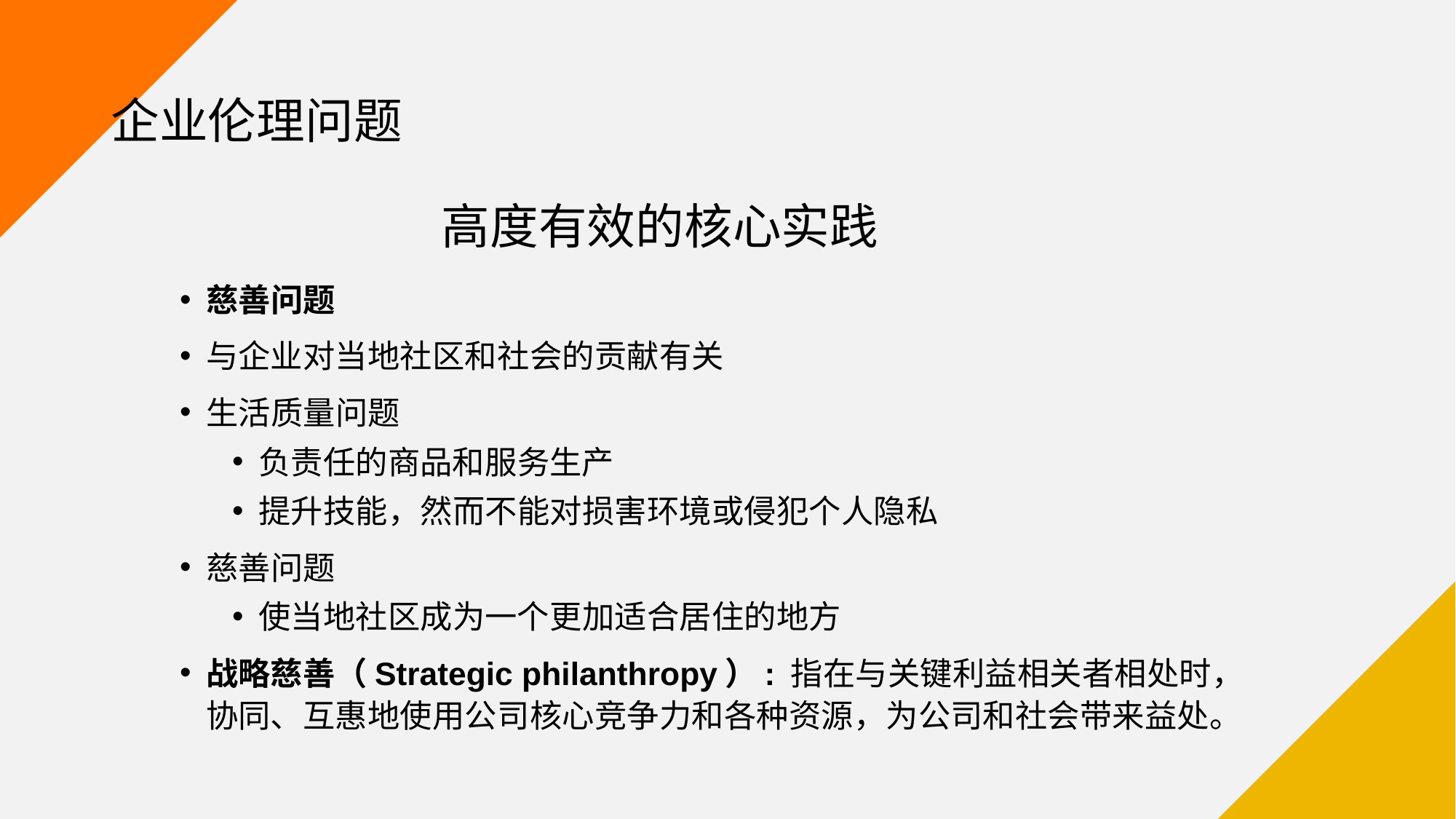

# 企业伦理问题
高度有效的核心实践
慈善问题
与企业对当地社区和社会的贡献有关
生活质量问题
负责任的商品和服务生产
提升技能，然而不能对损害环境或侵犯个人隐私
慈善问题
使当地社区成为一个更加适合居住的地方
战略慈善（Strategic philanthropy）: 指在与关键利益相关者相处时，协同、互惠地使用公司核心竞争力和各种资源，为公司和社会带来益处。